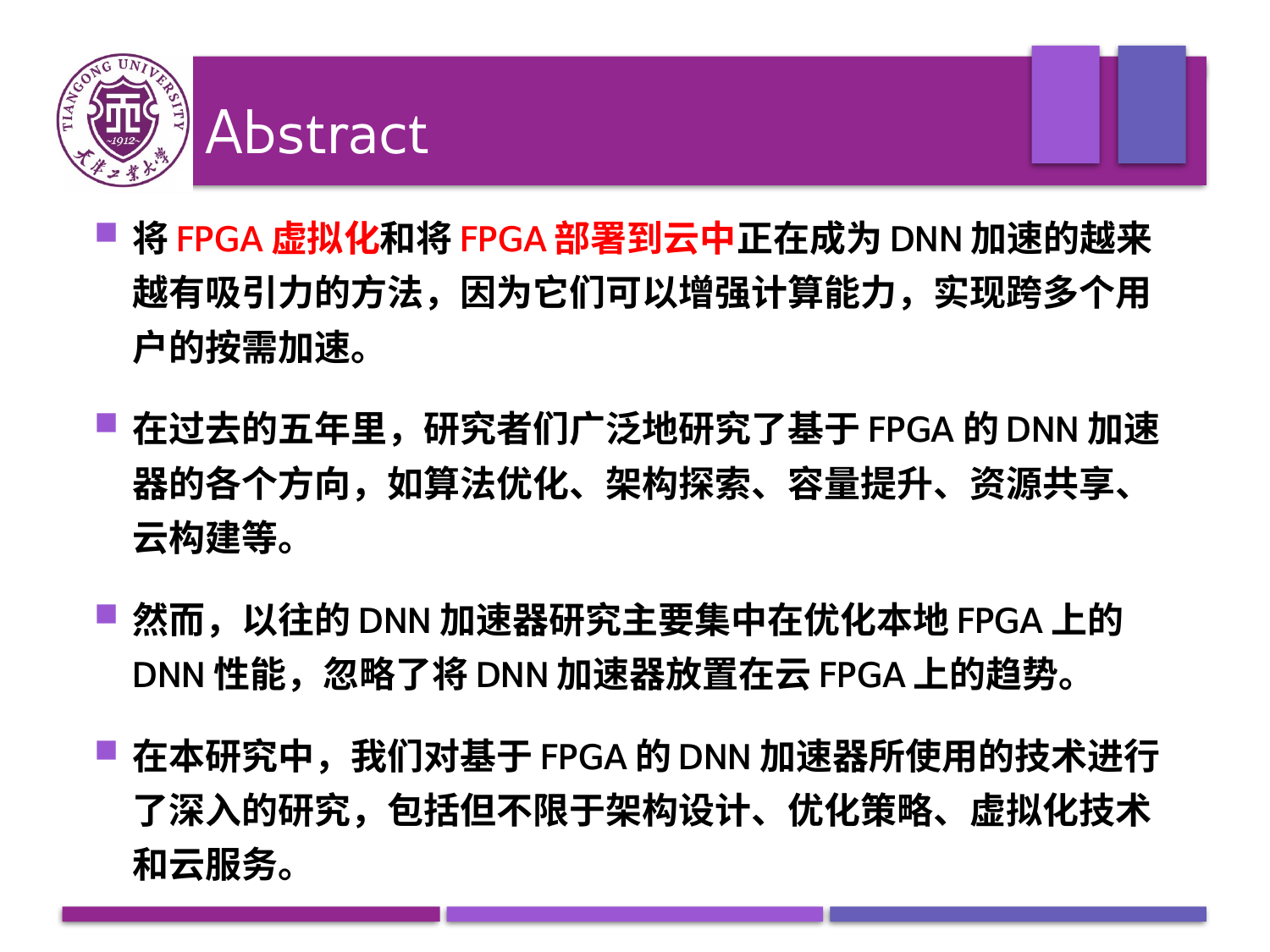

# Abstract
将FPGA虚拟化和将FPGA部署到云中正在成为DNN加速的越来越有吸引力的方法，因为它们可以增强计算能力，实现跨多个用户的按需加速。
在过去的五年里，研究者们广泛地研究了基于FPGA的DNN加速器的各个方向，如算法优化、架构探索、容量提升、资源共享、云构建等。
然而，以往的DNN加速器研究主要集中在优化本地FPGA上的DNN性能，忽略了将DNN加速器放置在云FPGA上的趋势。
在本研究中，我们对基于FPGA的DNN加速器所使用的技术进行了深入的研究，包括但不限于架构设计、优化策略、虚拟化技术和云服务。